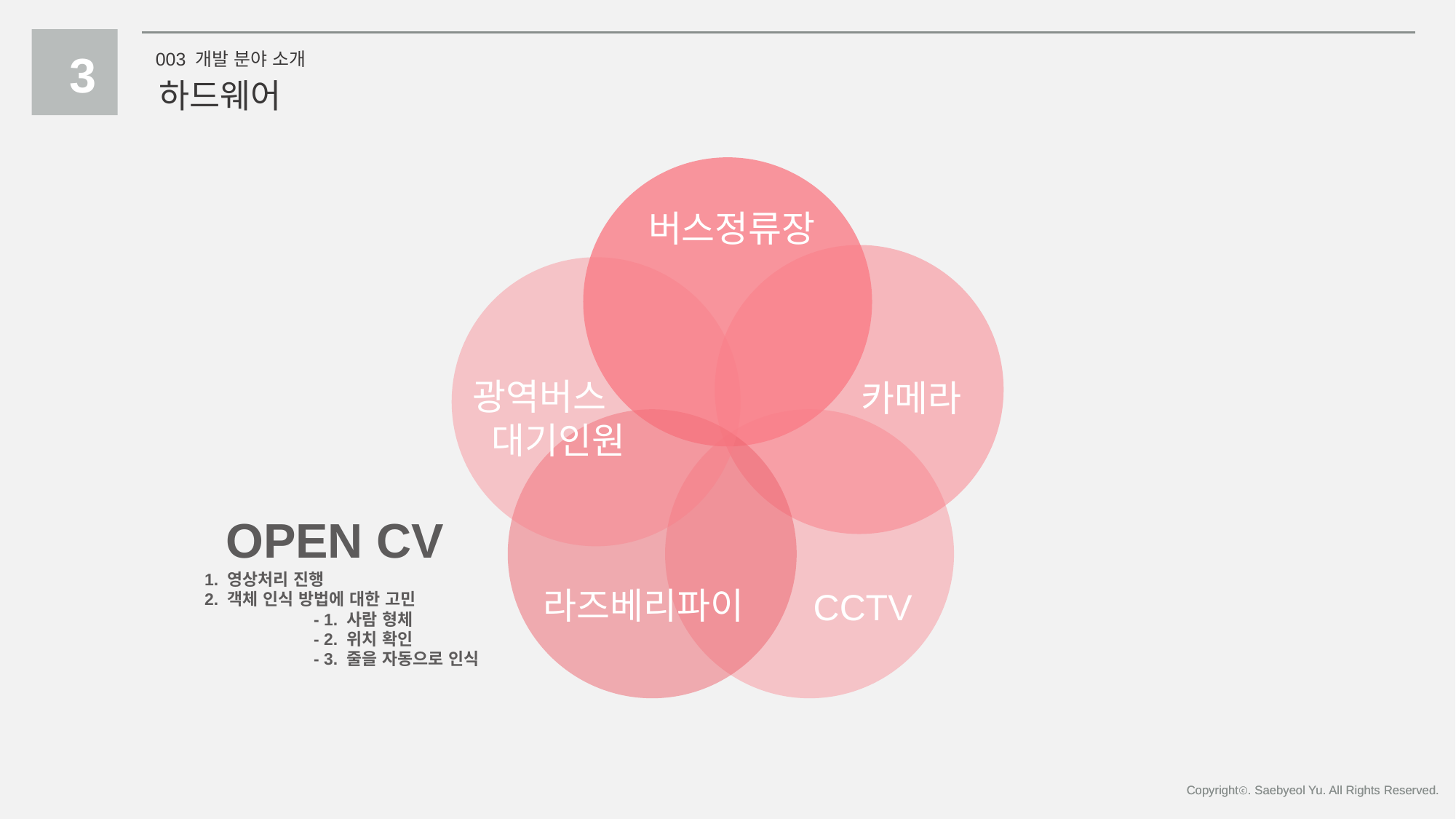

3
003 개발 분야 소개
하드웨어

버스정류장

광역버스
 대기인원
카메라

OPEN CV
1. 영상처리 진행
2. 객체 인식 방법에 대한 고민
	- 1. 사람 형체
	- 2. 위치 확인
	- 3. 줄을 자동으로 인식
라즈베리파이
CCTV
Copyrightⓒ. Saebyeol Yu. All Rights Reserved.